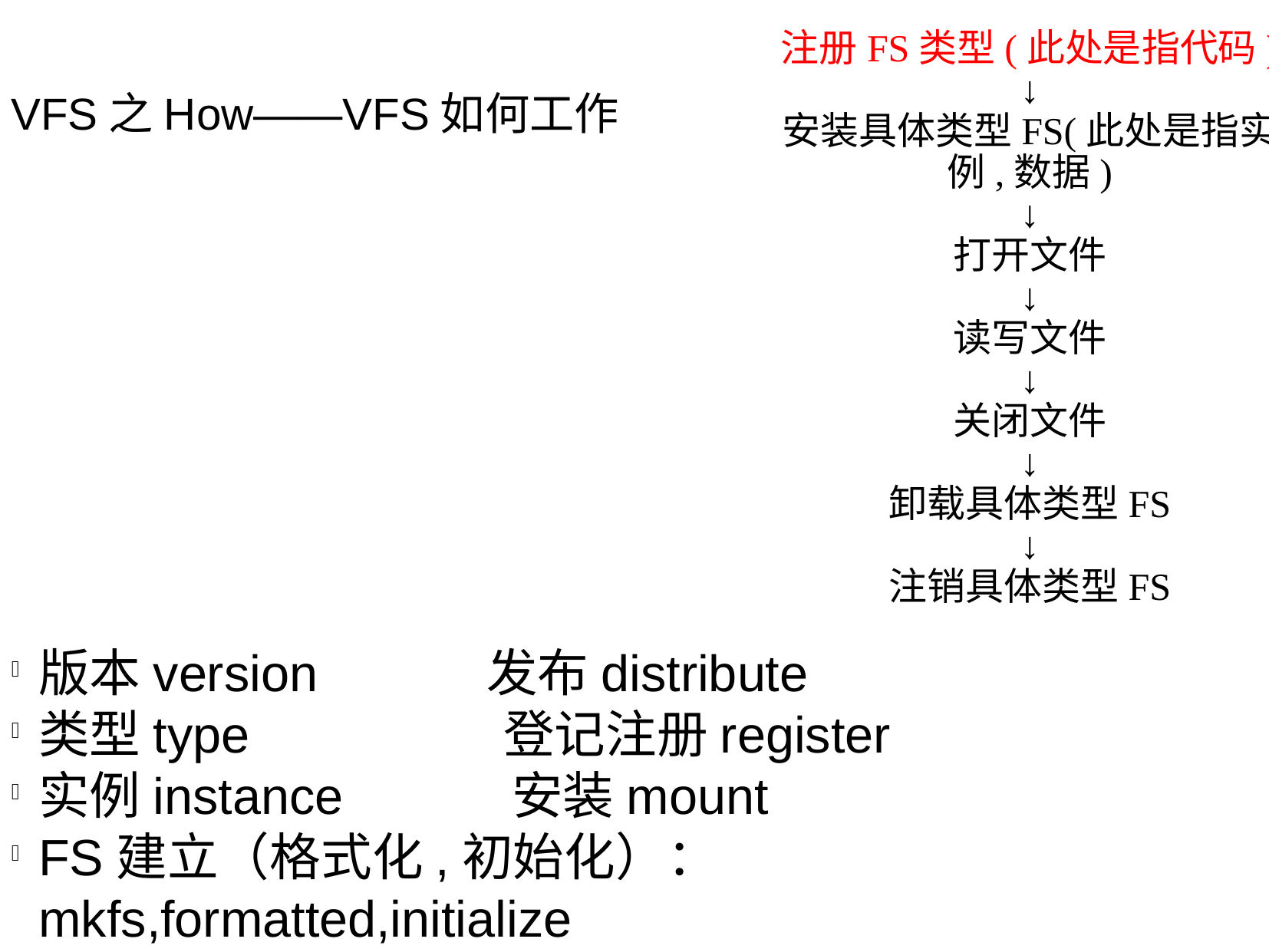

注册FS类型(此处是指代码)
↓
安装具体类型FS(此处是指实例,数据)
↓
打开文件
↓
读写文件
↓
关闭文件
↓
卸载具体类型FS
↓
注销具体类型FS
VFS之How——VFS如何工作
版本version           发布distribute
类型type                 登记注册register
实例instance           安装mount
FS建立（格式化,初始化）：mkfs,formatted,initialize